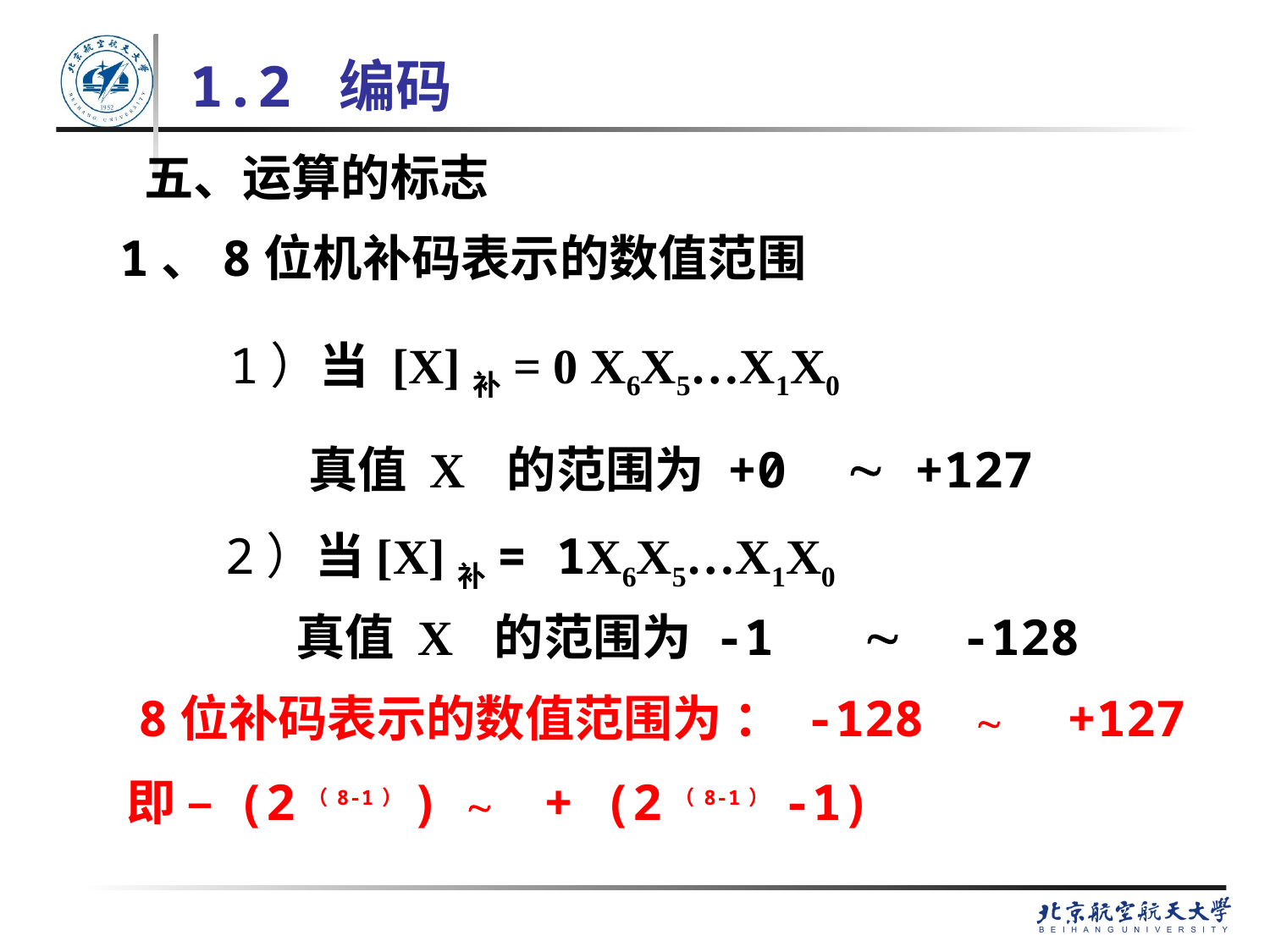

# 1.2 编码
五、运算的标志
1、8位机补码表示的数值范围
1）当 [X]补= 0 X6X5…X1X0
      真值 X 的范围为 +0  ∼ +127
2）当[X]补= 1X6X5…X1X0
         真值 X 的范围为 -1   ∼  -128
 8位补码表示的数值范围为 ： -128  ∼   +127
即 – (2（8-1）)  ∼  + (2（8-1） -1)
32